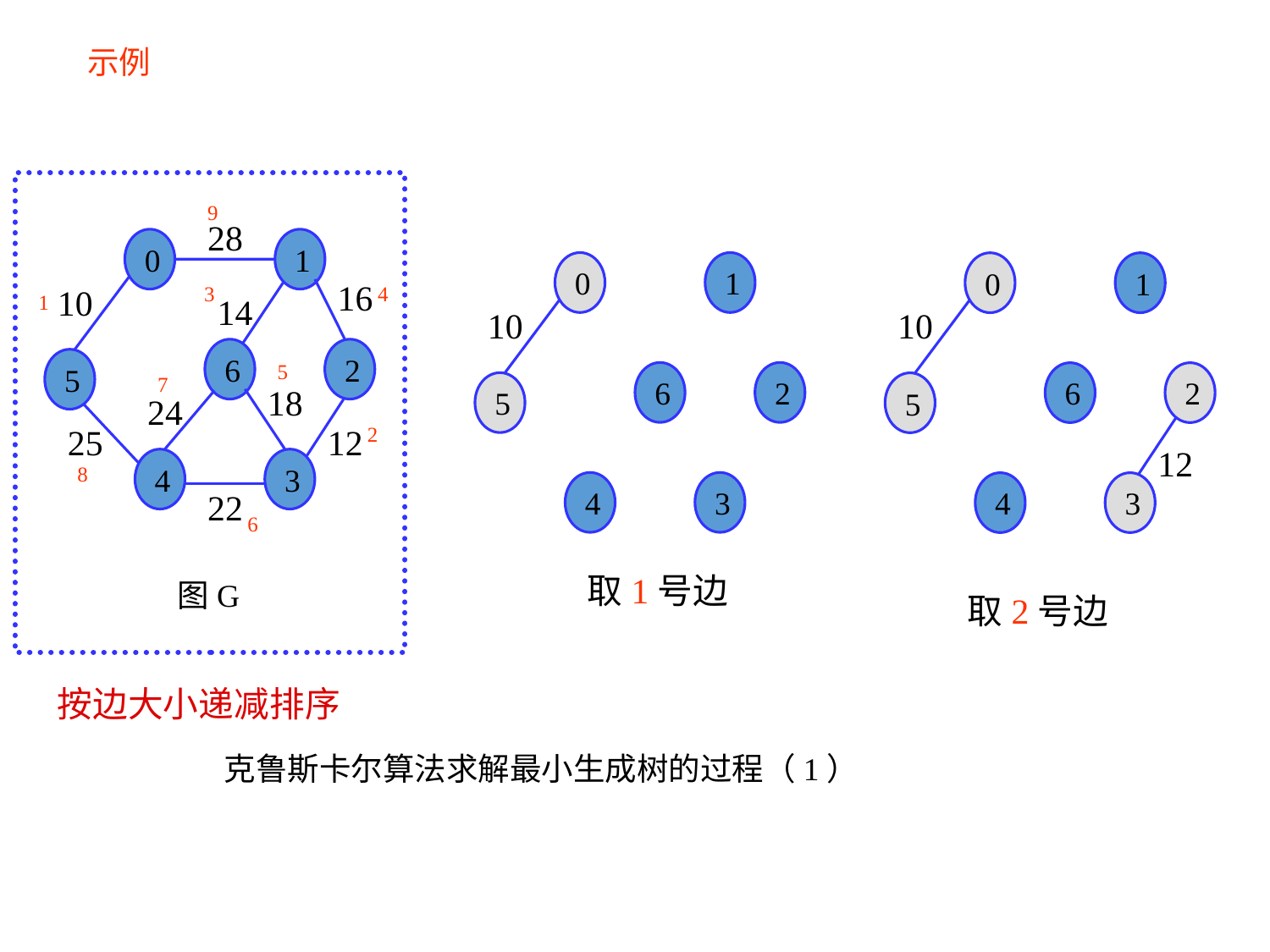

示例

9
28
0
1
0
1
0
1

16
10
3
4

1

14
10
10

6
2
5
5
6
2
6
2
7
5
5
18
24

25
12
2

12

4
3
8
4
3
4
3
22

6
取1号边
图G
取2号边
按边大小递减排序
克鲁斯卡尔算法求解最小生成树的过程（1）